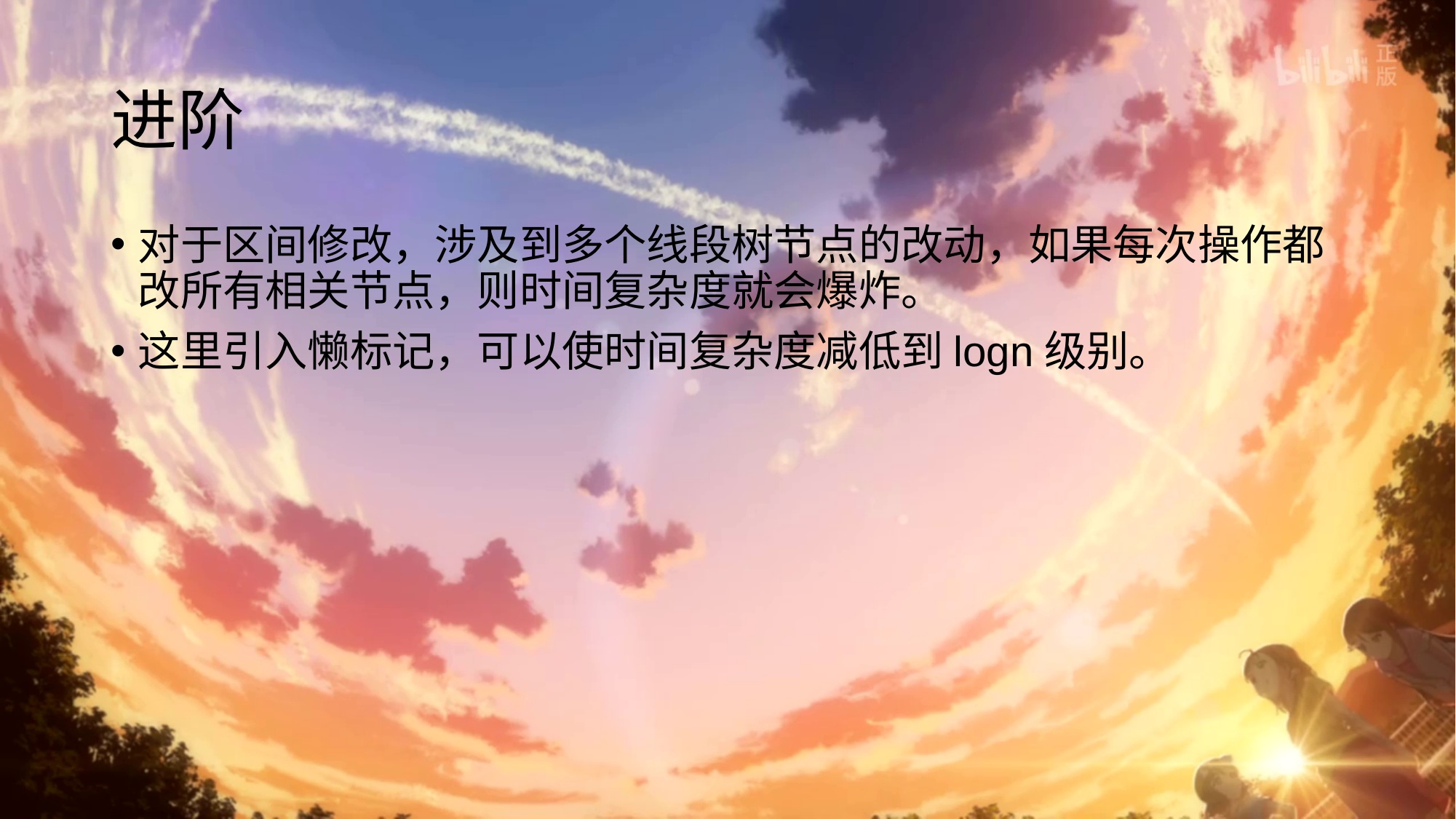

# 进阶
对于区间修改，涉及到多个线段树节点的改动，如果每次操作都改所有相关节点，则时间复杂度就会爆炸。
这里引入懒标记，可以使时间复杂度减低到logn级别。